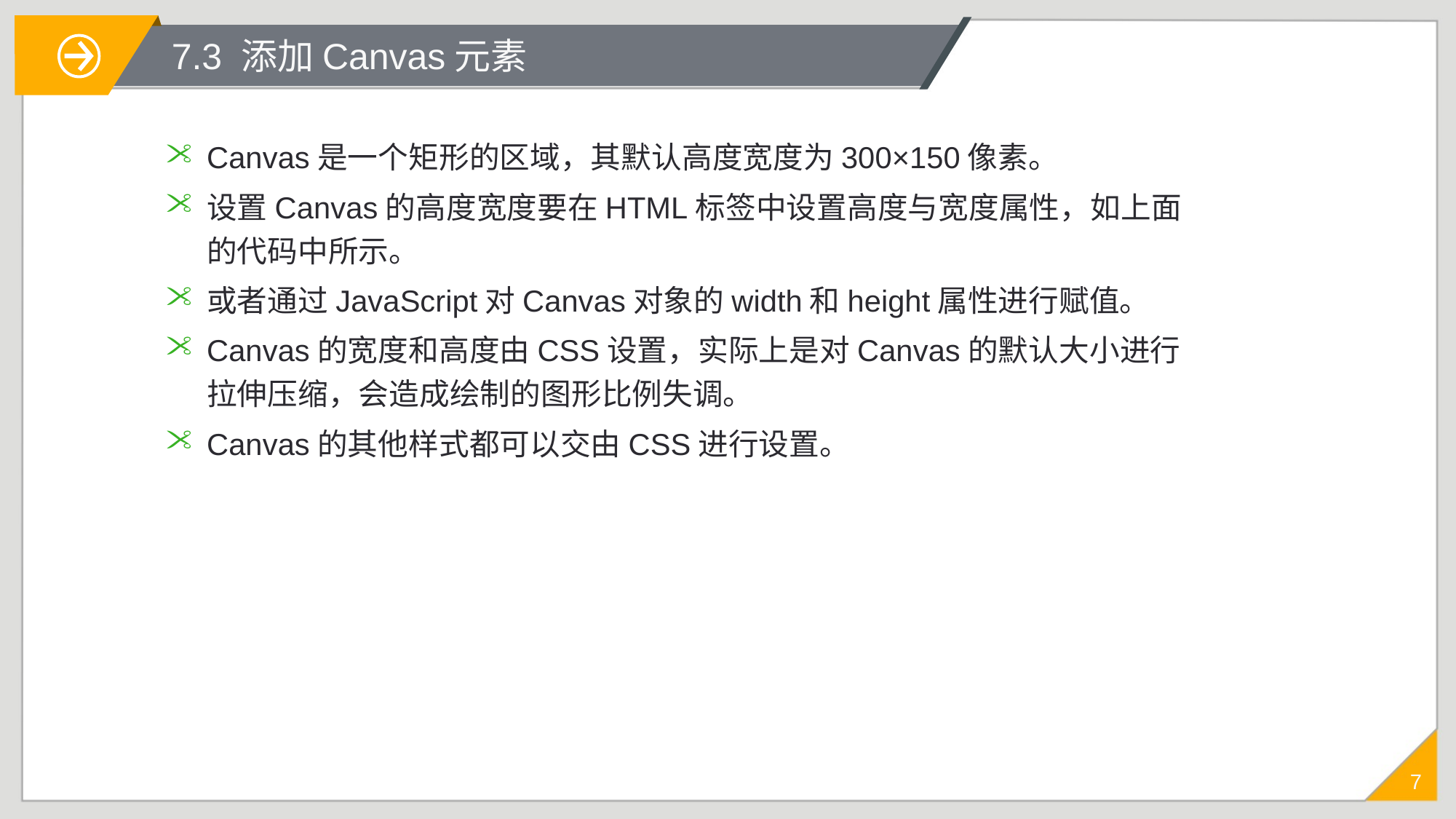

# 7.3 添加Canvas元素
Canvas是一个矩形的区域，其默认高度宽度为300×150像素。
设置Canvas的高度宽度要在HTML标签中设置高度与宽度属性，如上面的代码中所示。
或者通过JavaScript对Canvas对象的width和height属性进行赋值。
Canvas的宽度和高度由CSS设置，实际上是对Canvas的默认大小进行拉伸压缩，会造成绘制的图形比例失调。
Canvas的其他样式都可以交由CSS进行设置。